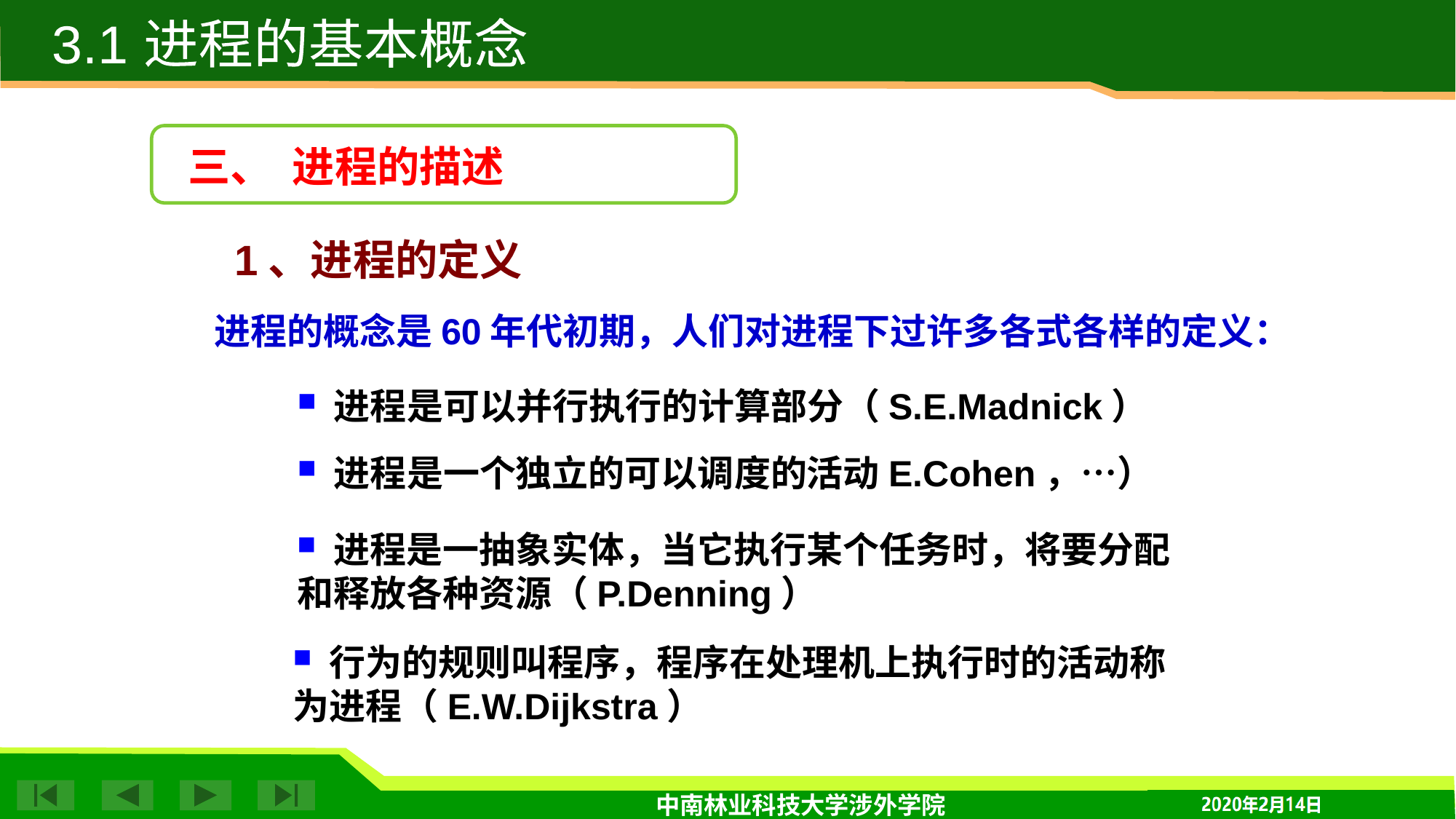

3.1 进程的基本概念

三、  进程的描述
 1、进程的定义

进程的概念是60年代初期，人们对进程下过许多各式各样的定义：
 进程是可以并行执行的计算部分（S.E.Madnick）
 进程是一个独立的可以调度的活动E.Cohen，…）
 进程是一抽象实体，当它执行某个任务时，将要分配和释放各种资源（P.Denning）
 行为的规则叫程序，程序在处理机上执行时的活动称为进程（E.W.Dijkstra）